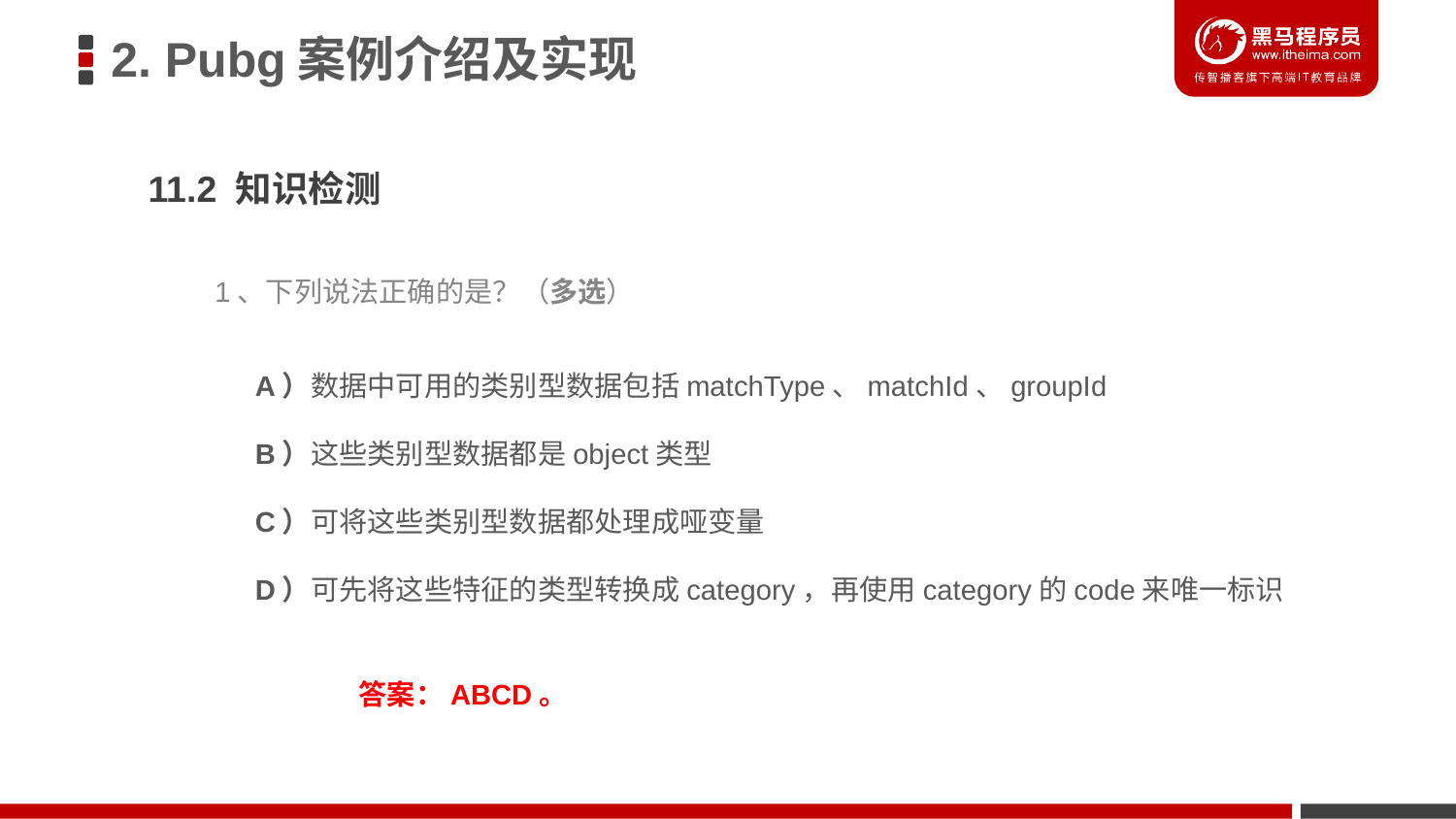

2. Pubg案例介绍及实现
11.2 知识检测
1、下列说法正确的是？（多选）
A）数据中可用的类别型数据包括matchType、matchId、groupId

B）这些类别型数据都是object类型

C）可将这些类别型数据都处理成哑变量

D）可先将这些特征的类型转换成category，再使用category的code来唯一标识
答案：ABCD。